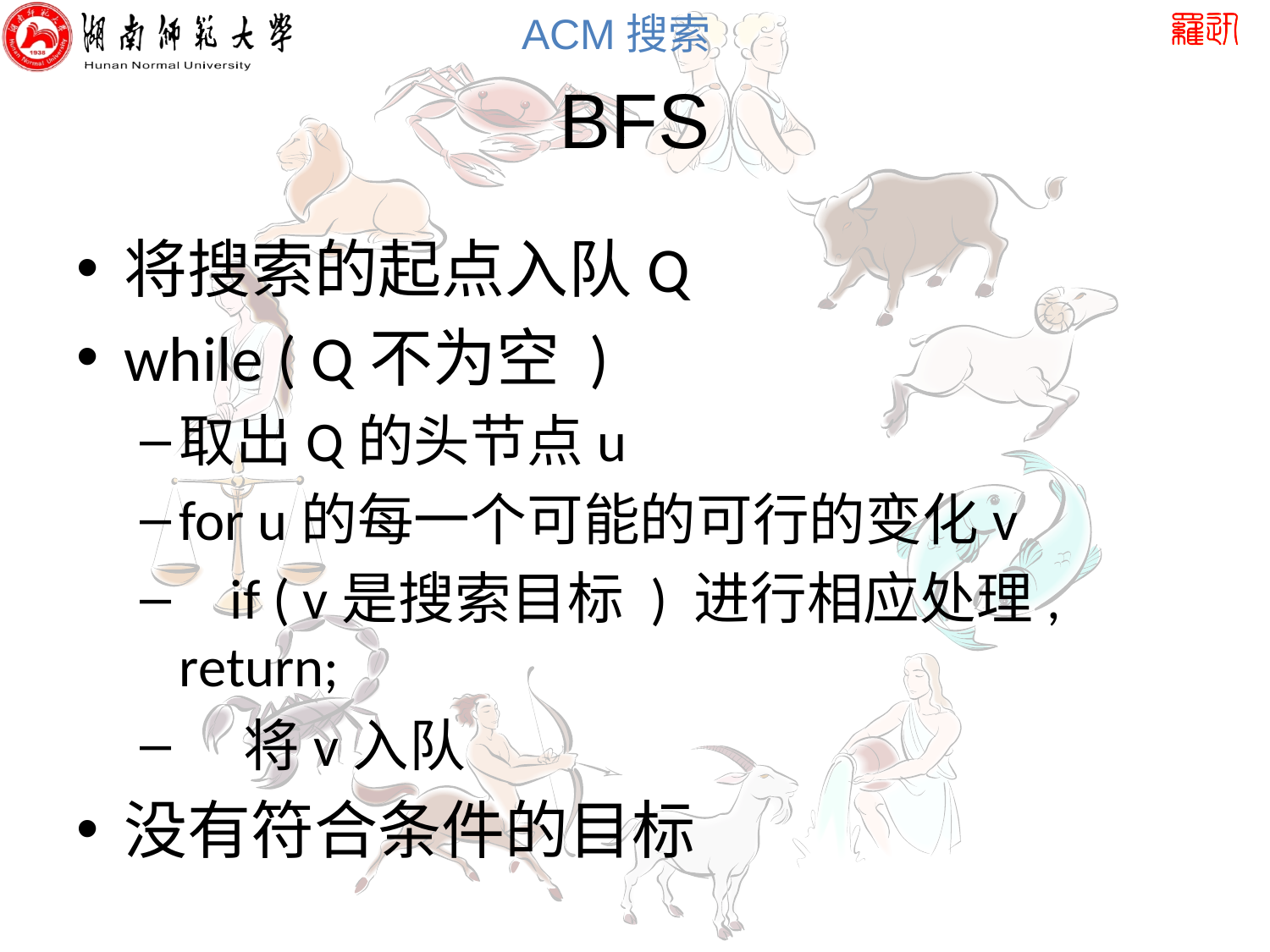

# BFS
将搜索的起点入队Q
while ( Q不为空 )
取出Q的头节点u
for u的每一个可能的可行的变化v
    if ( v是搜索目标 ) 进行相应处理, return;
    将v入队
没有符合条件的目标